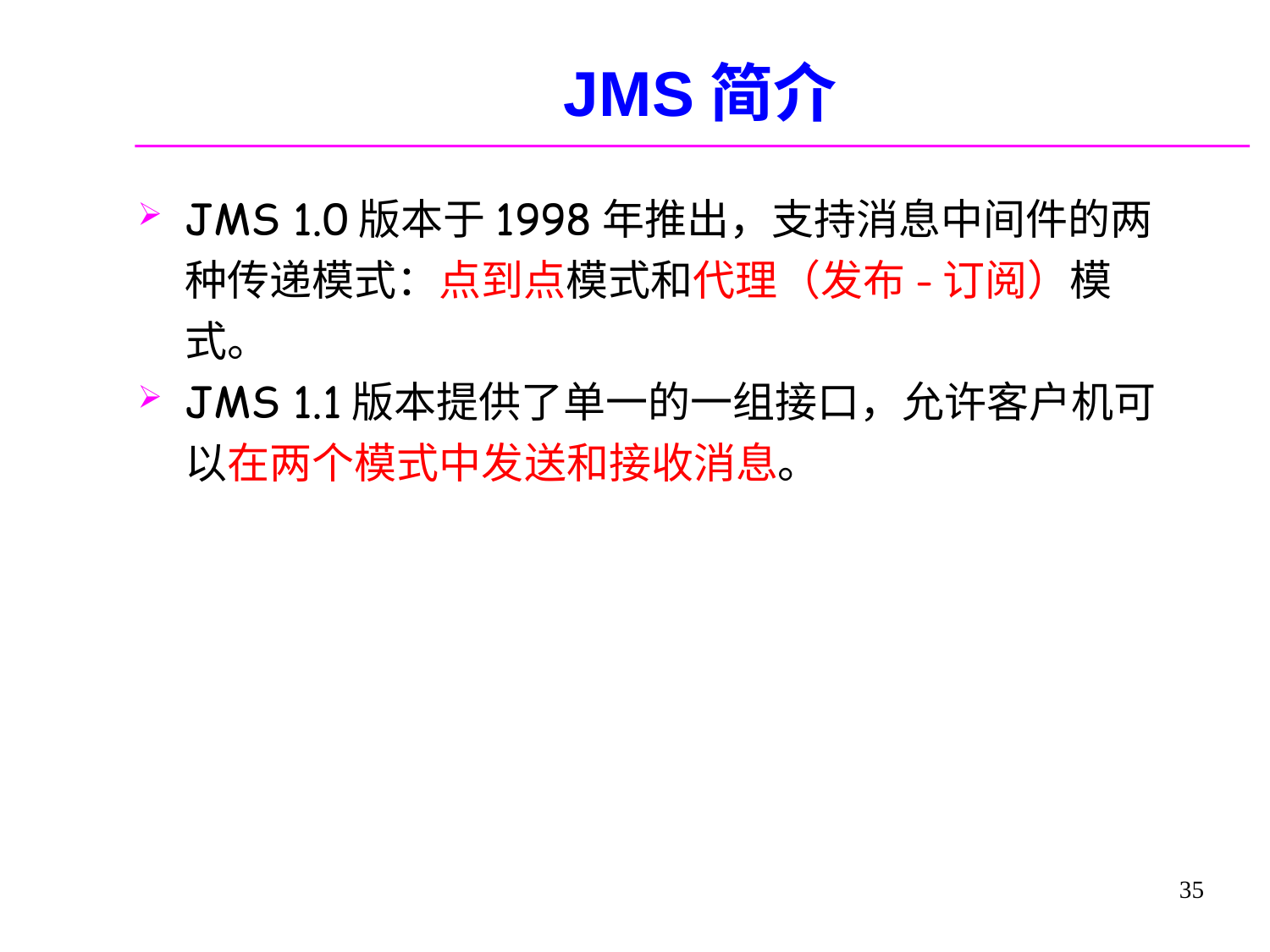

# JMS简介
JMS 1.0版本于1998年推出，支持消息中间件的两种传递模式：点到点模式和代理（发布-订阅）模式。
JMS 1.1版本提供了单一的一组接口，允许客户机可以在两个模式中发送和接收消息。

35